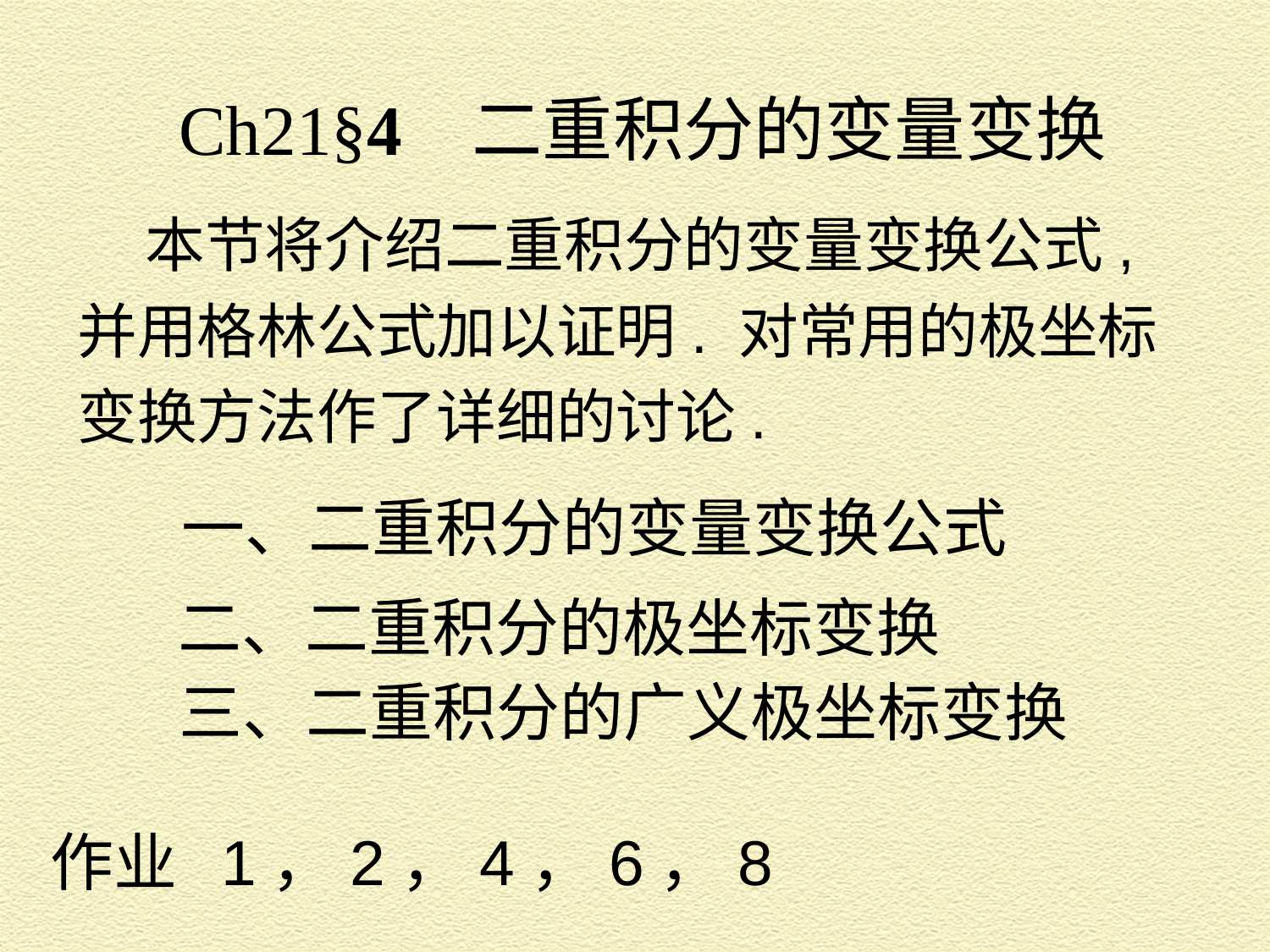

Ch21§4   二重积分的变量变换
    本节将介绍二重积分的变量变换公式, 并用格林公式加以证明. 对常用的极坐标变换方法作了详细的讨论.
一、二重积分的变量变换公式
二、二重积分的极坐标变换
三、二重积分的广义极坐标变换
作业  1，2，4，6，8